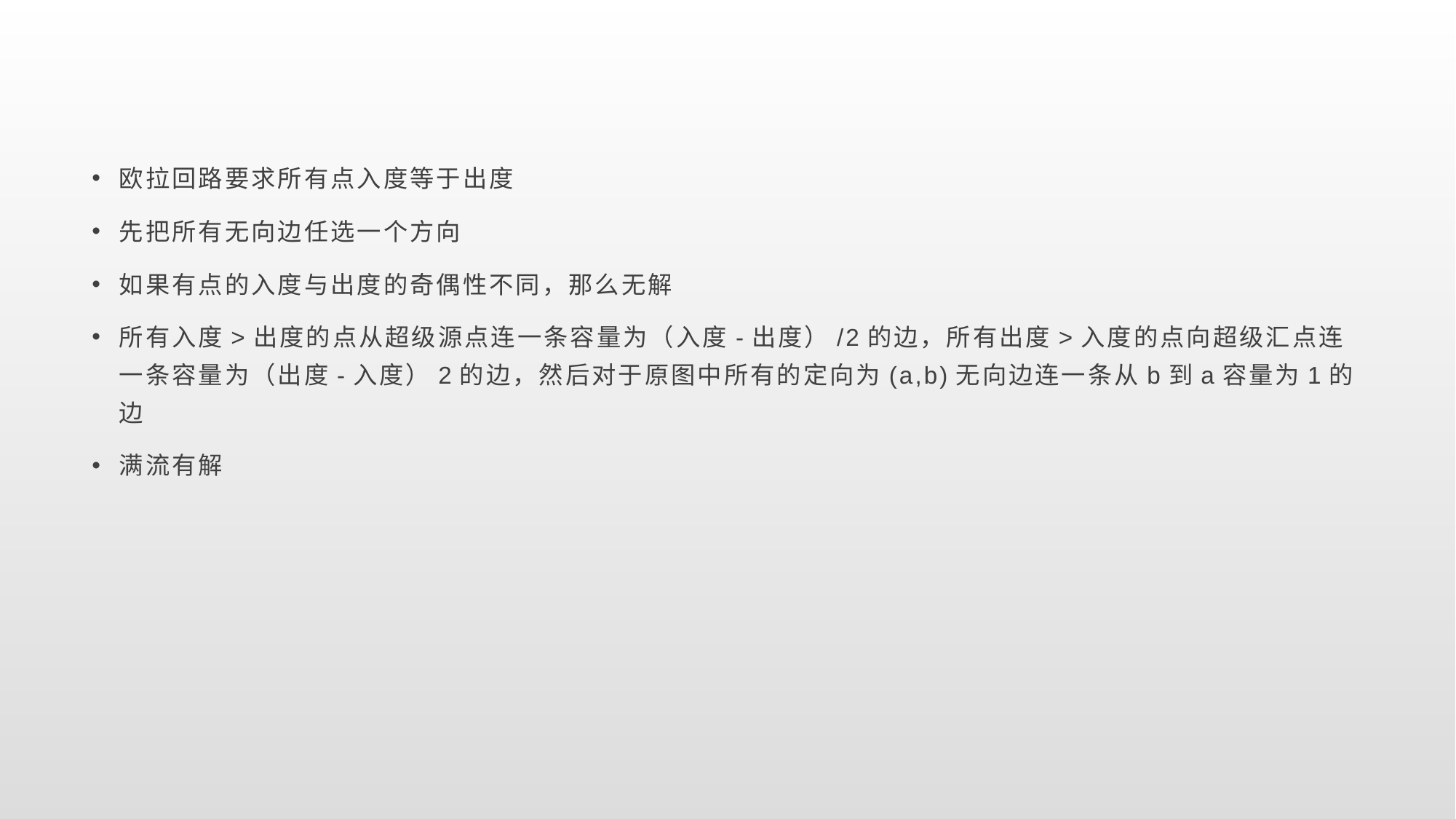

#
欧拉回路要求所有点入度等于出度
先把所有无向边任选一个方向
如果有点的入度与出度的奇偶性不同，那么无解
所有入度>出度的点从超级源点连一条容量为（入度-出度）/2的边，所有出度>入度的点向超级汇点连一条容量为（出度-入度）2的边，然后对于原图中所有的定向为(a,b)无向边连一条从b到a容量为1的边
满流有解